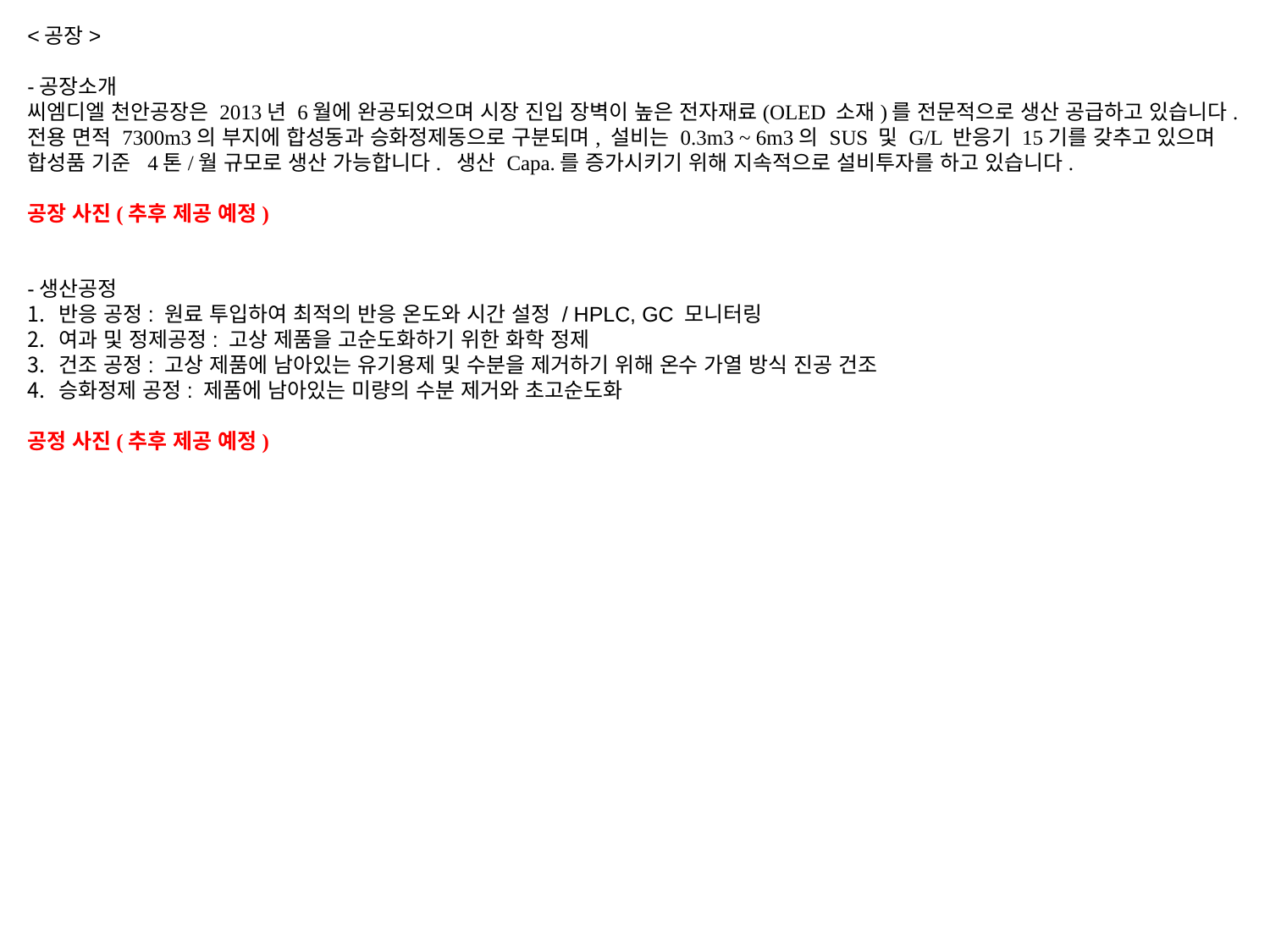

<공장>

-공장소개
씨엠디엘 천안공장은 2013년 6월에 완공되었으며 시장 진입 장벽이 높은 전자재료(OLED 소재)를 전문적으로 생산 공급하고 있습니다.
전용 면적 7300m3의 부지에 합성동과 승화정제동으로 구분되며, 설비는 0.3m3 ~ 6m3의 SUS 및 G/L 반응기 15기를 갖추고 있으며 합성품 기준  4톤/월 규모로 생산 가능합니다.  생산 Capa.를 증가시키기 위해 지속적으로 설비투자를 하고 있습니다.

공장 사진(추후 제공 예정)

-생산공정
반응 공정: 원료 투입하여 최적의 반응 온도와 시간 설정 / HPLC, GC 모니터링
여과 및 정제공정: 고상 제품을 고순도화하기 위한 화학 정제
건조 공정: 고상 제품에 남아있는 유기용제 및 수분을 제거하기 위해 온수 가열 방식 진공 건조
승화정제 공정: 제품에 남아있는 미량의 수분 제거와 초고순도화

공정 사진(추후 제공 예정)